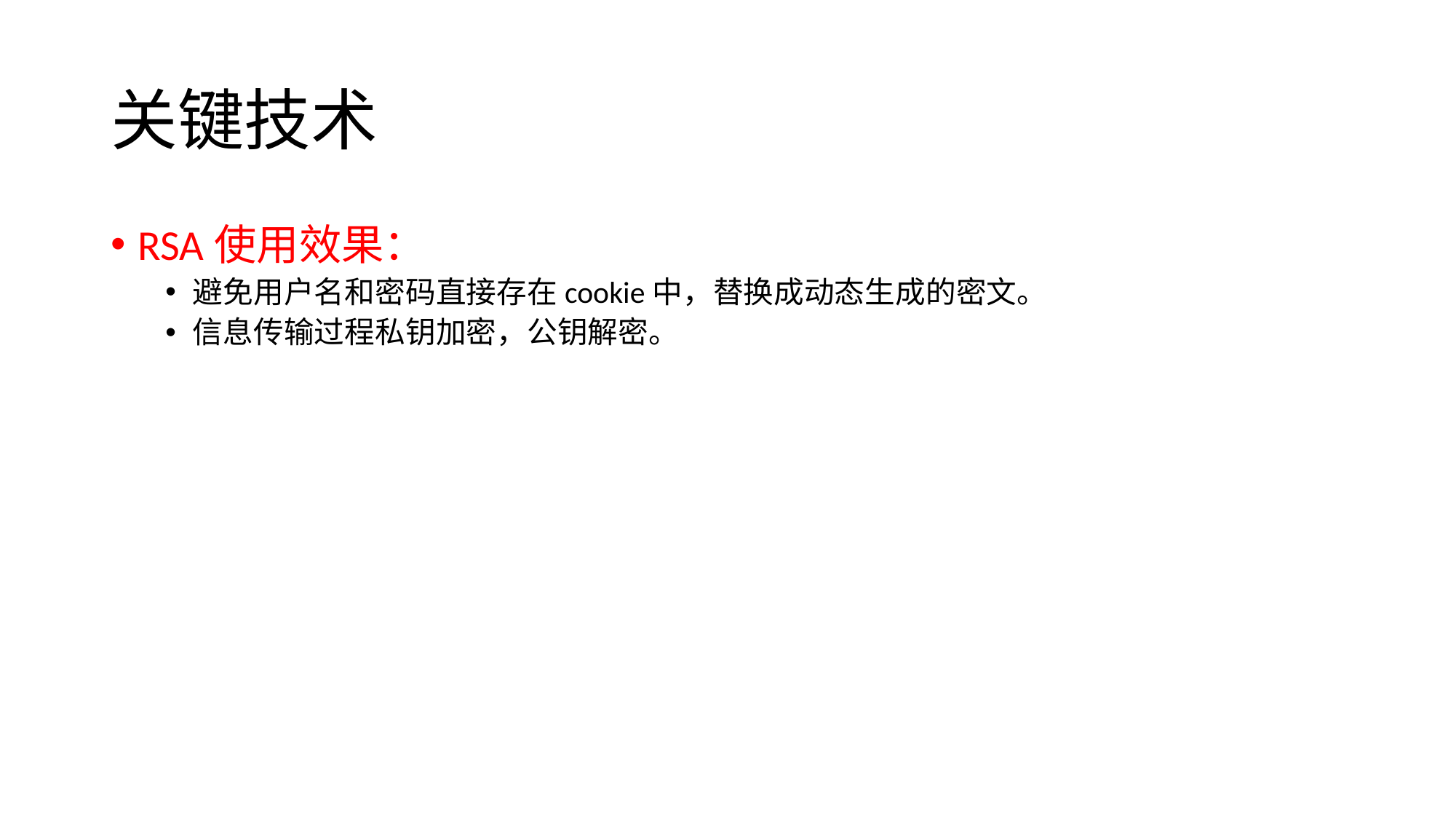

# 关键技术
RSA使用效果：
避免用户名和密码直接存在cookie中，替换成动态生成的密文。
信息传输过程私钥加密，公钥解密。